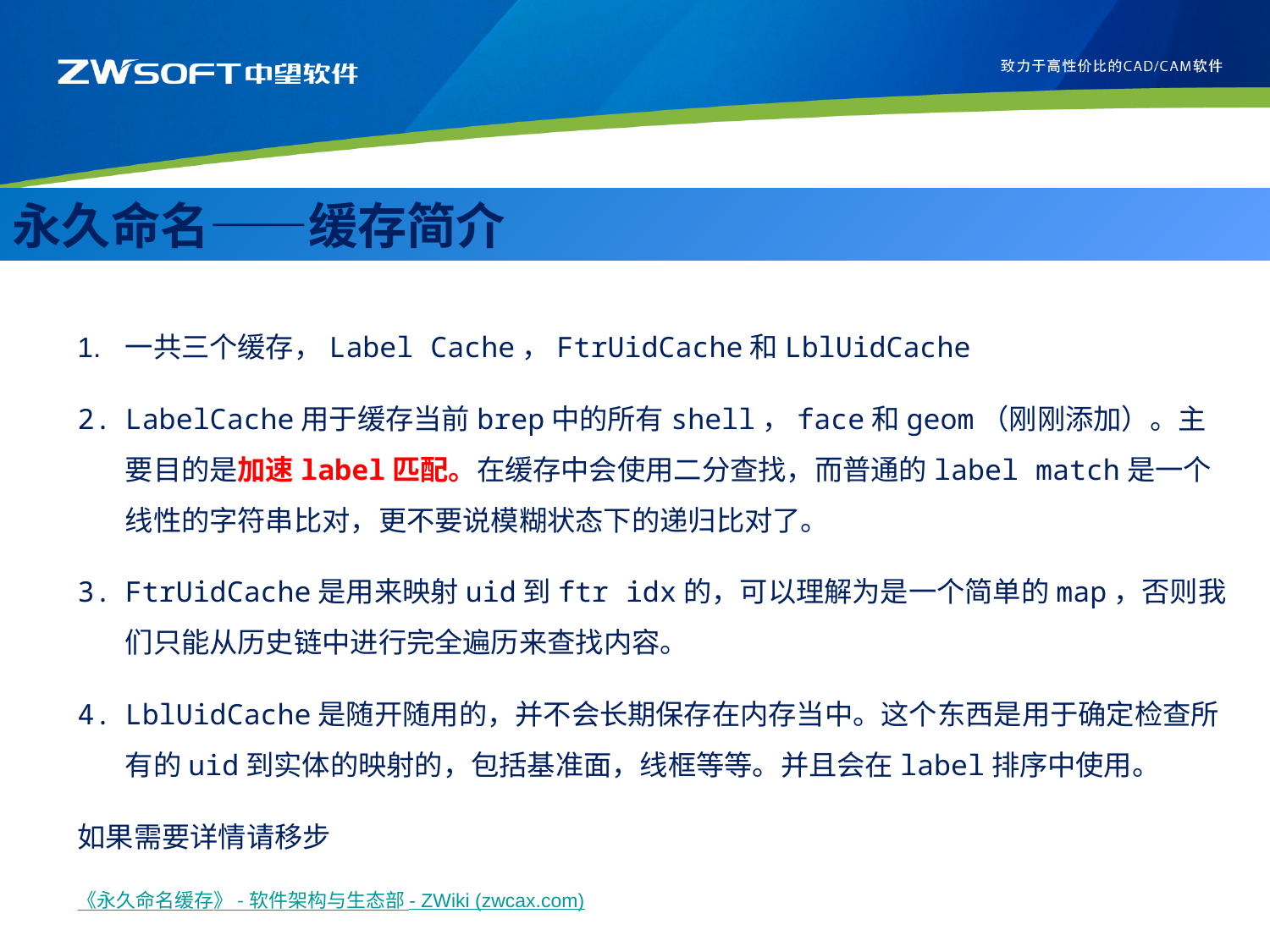

永久命名——缓存简介
一共三个缓存，Label Cache，FtrUidCache和LblUidCache
LabelCache用于缓存当前brep中的所有shell，face和geom（刚刚添加）。主要目的是加速label匹配。在缓存中会使用二分查找，而普通的label match是一个线性的字符串比对，更不要说模糊状态下的递归比对了。
FtrUidCache是用来映射uid到ftr idx的，可以理解为是一个简单的map，否则我们只能从历史链中进行完全遍历来查找内容。
LblUidCache是随开随用的，并不会长期保存在内存当中。这个东西是用于确定检查所有的uid到实体的映射的，包括基准面，线框等等。并且会在label排序中使用。
如果需要详情请移步
《永久命名缓存》 - 软件架构与生态部 - ZWiki (zwcax.com)